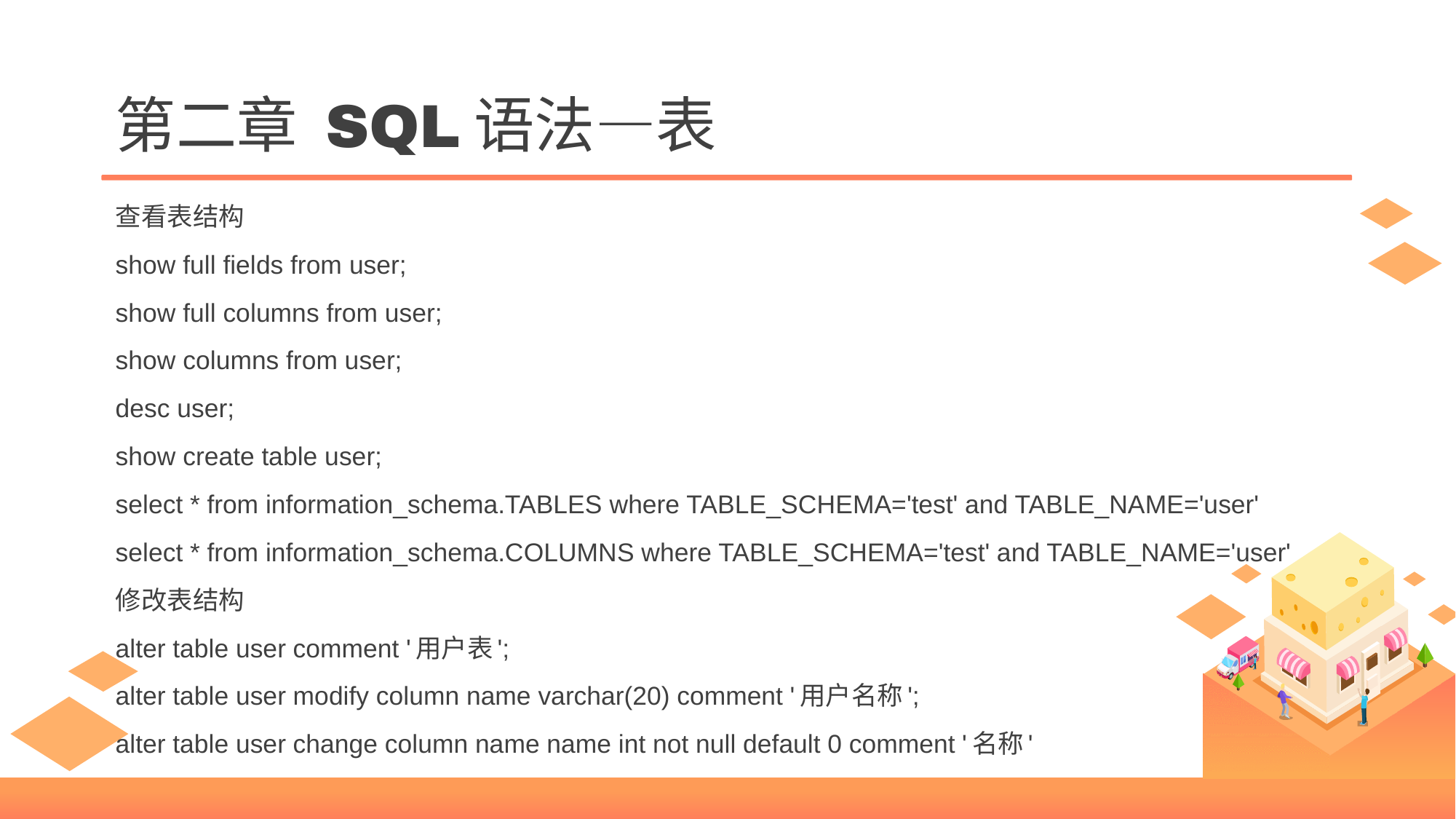

# 第二章 SQL语法—表
查看表结构
show full fields from user;
show full columns from user;
show columns from user;
desc user;
show create table user;
select * from information_schema.TABLES where TABLE_SCHEMA='test' and TABLE_NAME='user'
select * from information_schema.COLUMNS where TABLE_SCHEMA='test' and TABLE_NAME='user'
修改表结构
alter table user comment '用户表';
alter table user modify column name varchar(20) comment '用户名称';
alter table user change column name name int not null default 0 comment '名称'